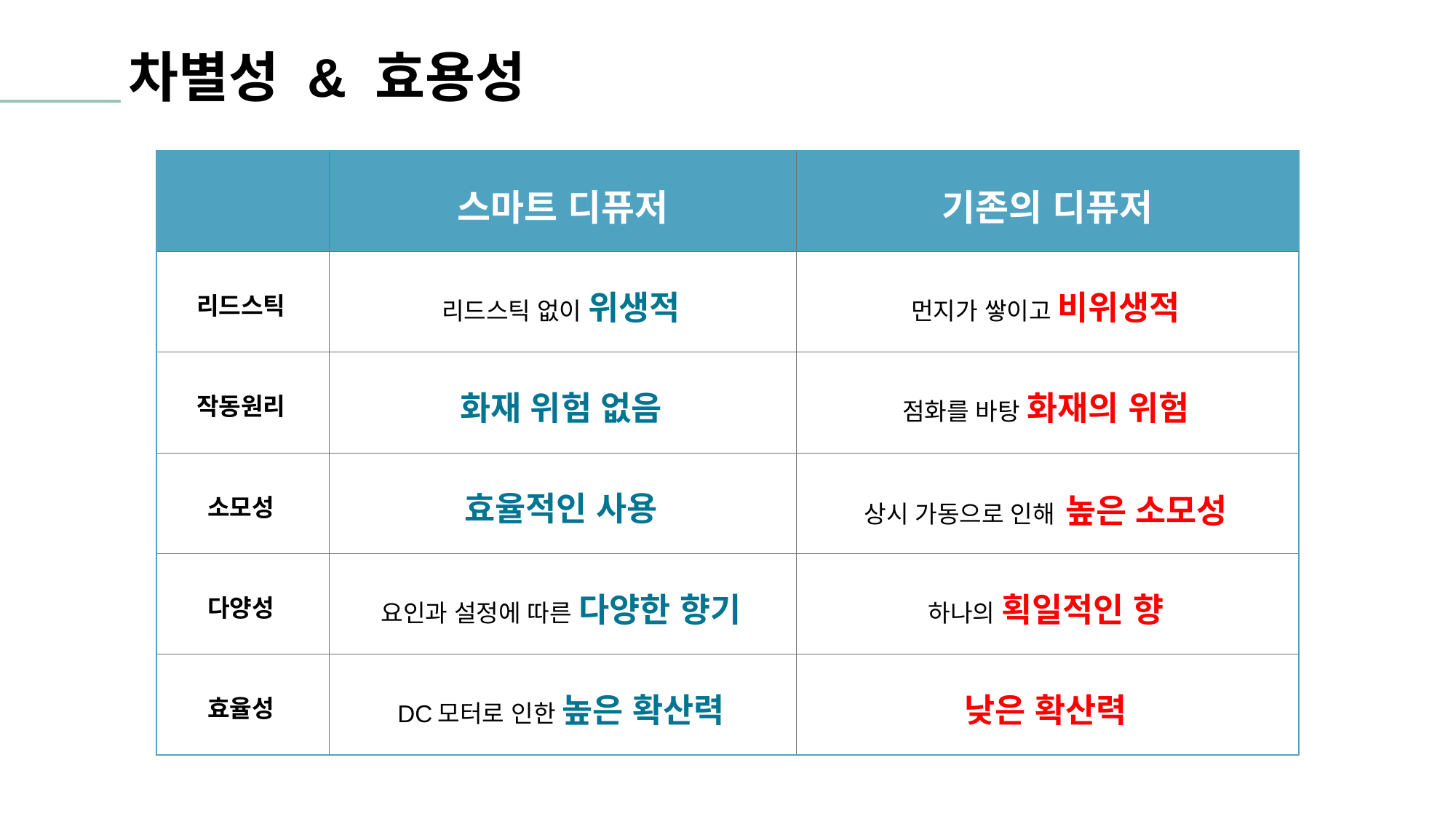

차별성 & 효용성
|  | 스마트 디퓨저 | 기존의 디퓨저 |
| --- | --- | --- |
| 리드스틱 | 리드스틱 없이 위생적 | 먼지가 쌓이고 비위생적 |
| 작동원리 | 화재 위험 없음 | 점화를 바탕 화재의 위험 |
| 소모성 | 효율적인 사용 | 상시 가동으로 인해 높은 소모성 |
| 다양성 | 요인과 설정에 따른 다양한 향기 | 하나의 획일적인 향 |
| 효율성 | DC모터로 인한 높은 확산력 | 낮은 확산력 |